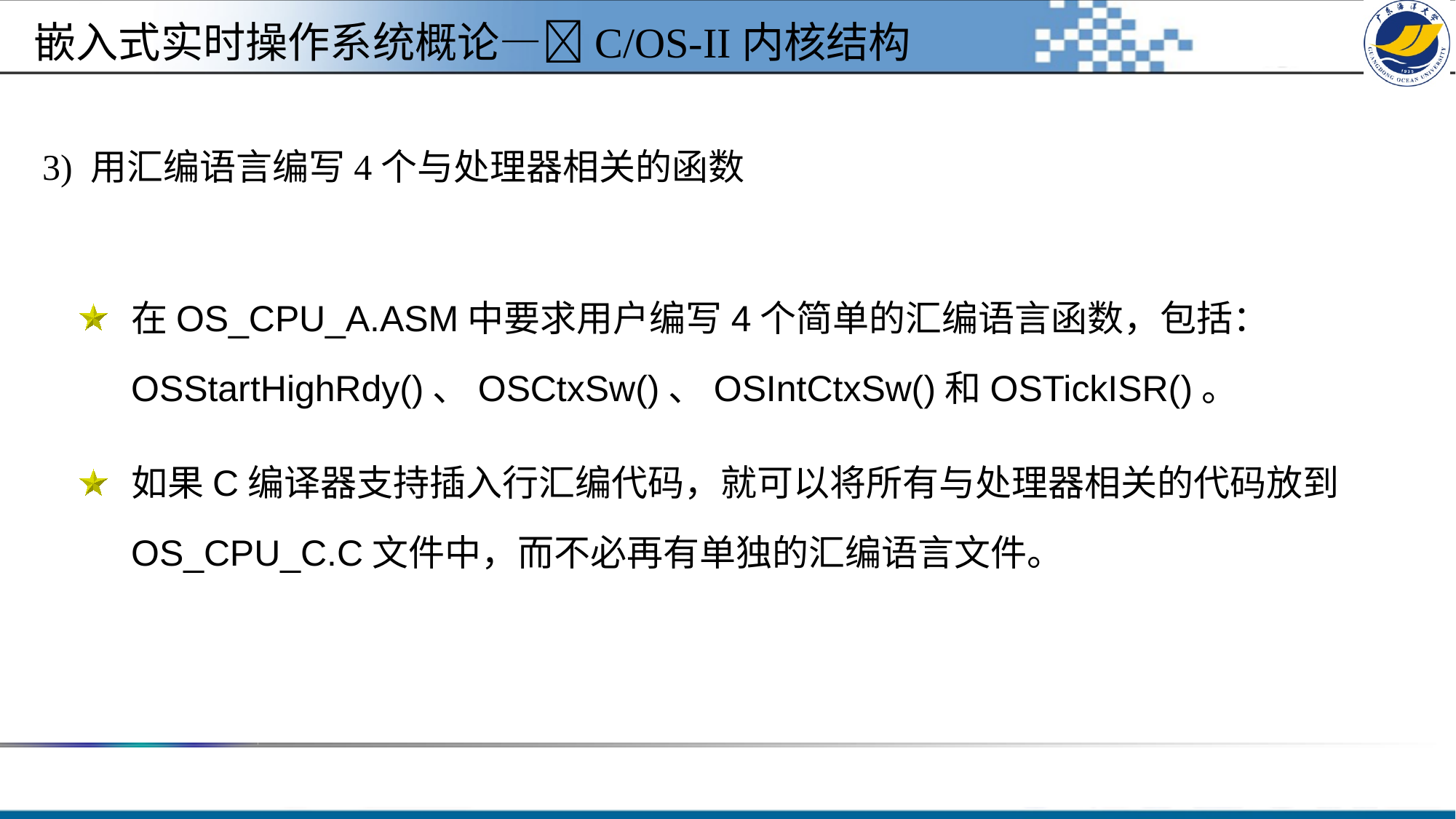

嵌入式实时操作系统概论—μC/OS-II内核结构
# 3) 用汇编语言编写4个与处理器相关的函数
在OS_CPU_A.ASM中要求用户编写4个简单的汇编语言函数，包括：OSStartHighRdy()、OSCtxSw()、OSIntCtxSw()和OSTickISR()。
如果C编译器支持插入行汇编代码，就可以将所有与处理器相关的代码放到OS_CPU_C.C文件中，而不必再有单独的汇编语言文件。
106